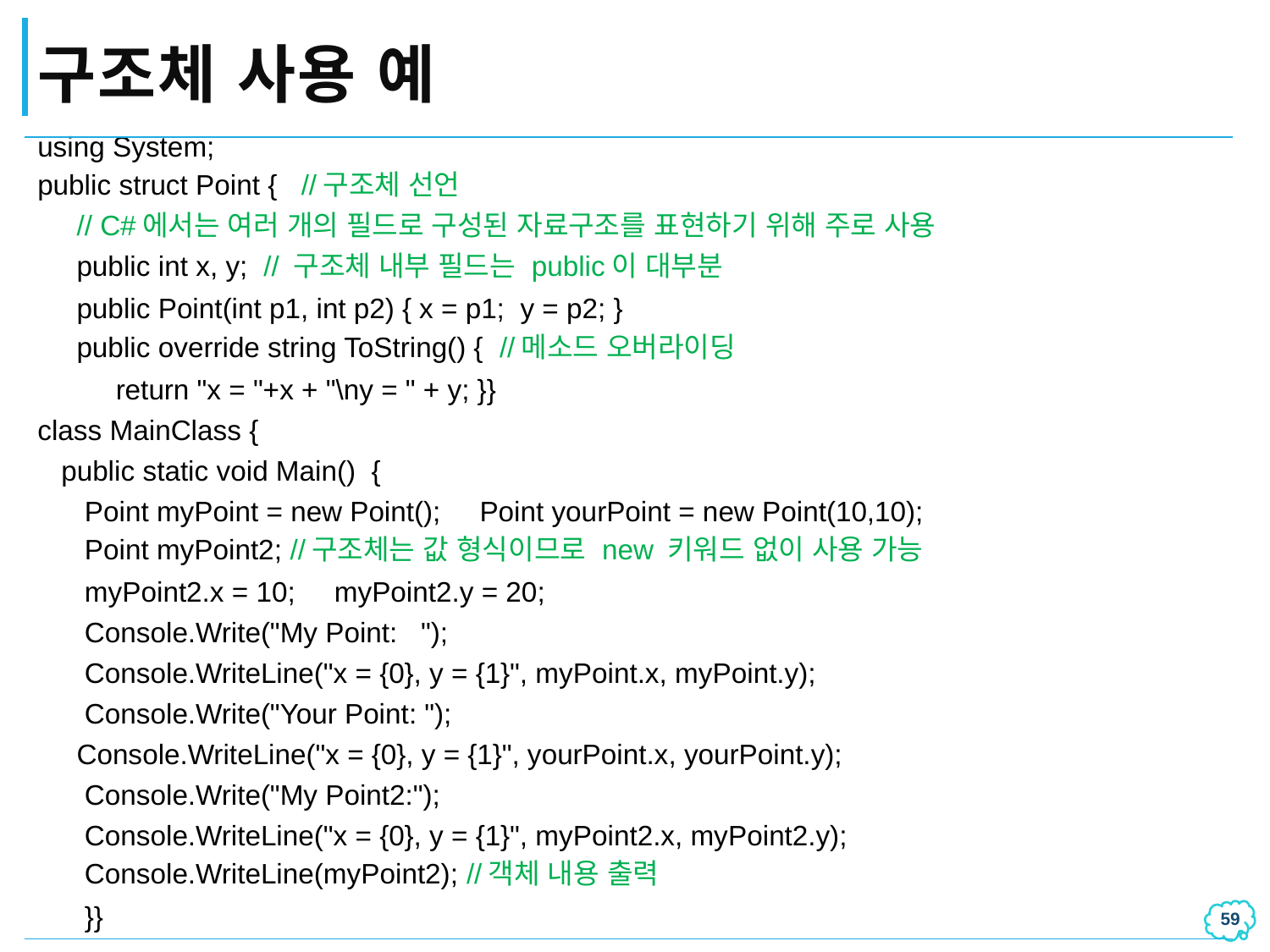

# 구조체 사용 예
| using System; public struct Point { //구조체 선언 // C#에서는 여러 개의 필드로 구성된 자료구조를 표현하기 위해 주로 사용 public int x, y; // 구조체 내부 필드는 public이 대부분 public Point(int p1, int p2) { x = p1; y = p2; } public override string ToString() { //메소드 오버라이딩 return "x = "+x + "\ny = " + y; }} class MainClass { public static void Main() { Point myPoint = new Point(); Point yourPoint = new Point(10,10); Point myPoint2; //구조체는 값 형식이므로 new 키워드 없이 사용 가능 myPoint2.x = 10; myPoint2.y = 20; Console.Write("My Point: "); Console.WriteLine("x = {0}, y = {1}", myPoint.x, myPoint.y); Console.Write("Your Point: "); Console.WriteLine("x = {0}, y = {1}", yourPoint.x, yourPoint.y); Console.Write("My Point2:"); Console.WriteLine("x = {0}, y = {1}", myPoint2.x, myPoint2.y); Console.WriteLine(myPoint2); //객체 내용 출력 }} |
| --- |
59